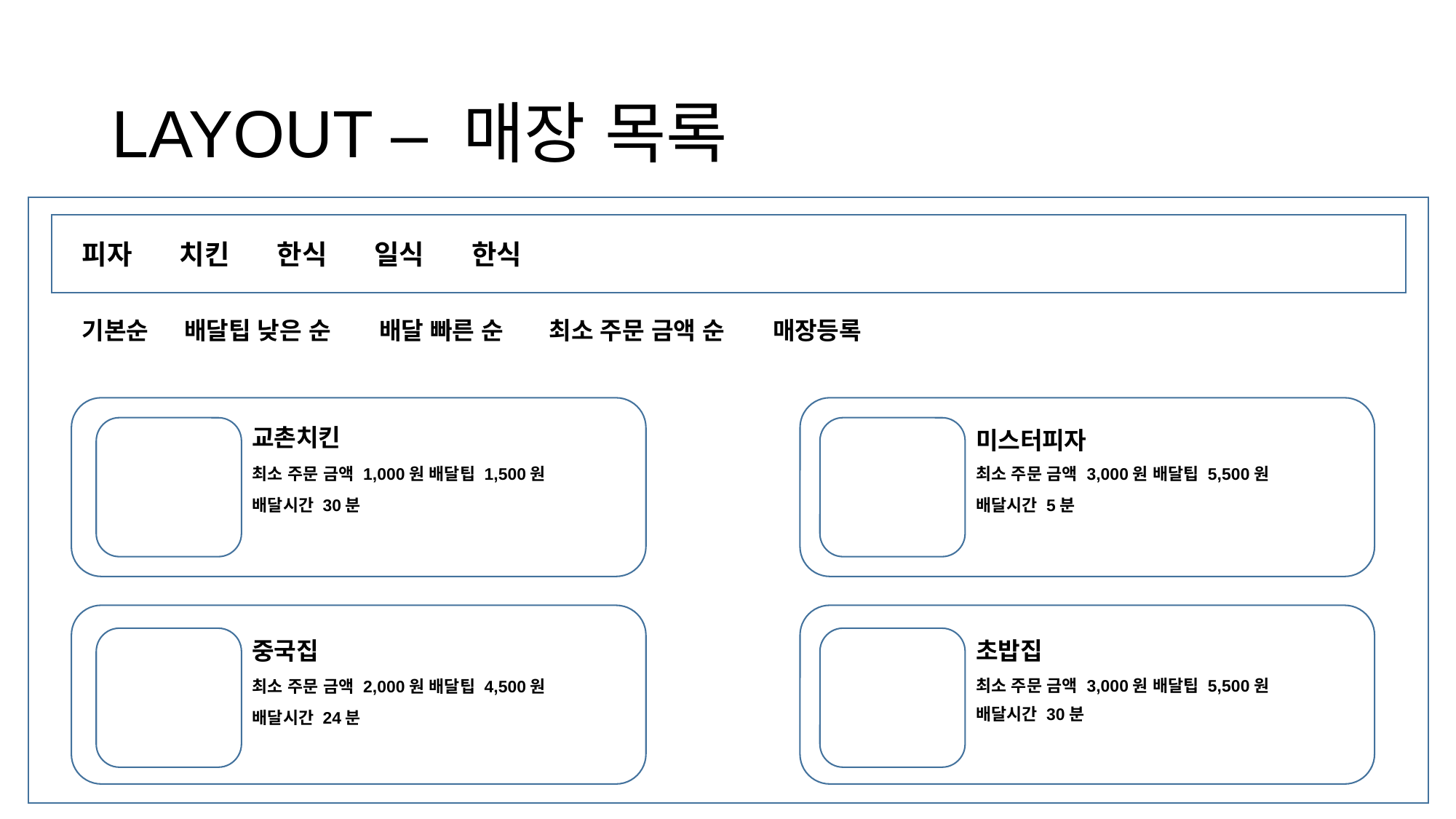

# LAYOUT – 매장 목록

피자
치킨
한식
일식
한식
기본순
배달팁 낮은 순
배달 빠른 순
최소 주문 금액 순
매장등록

교촌치킨

미스터피자
최소 주문 금액 1,000원 배달팁 1,500원
최소 주문 금액 3,000원 배달팁 5,500원
배달시간 30분
배달시간 5분

중국집
초밥집
최소 주문 금액 3,000원 배달팁 5,500원
최소 주문 금액 2,000원 배달팁 4,500원
배달시간 30분
배달시간 24분